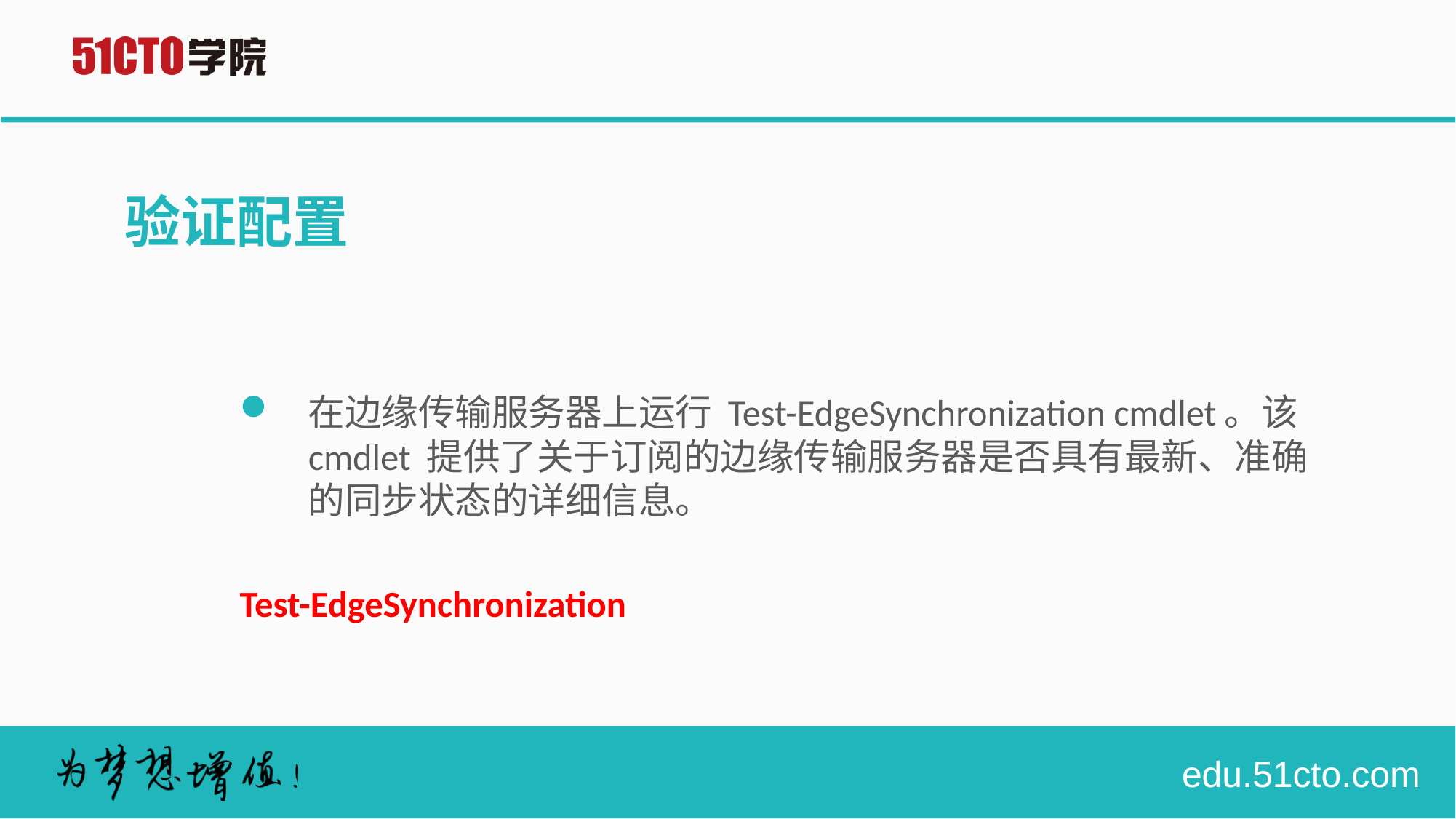

# 验证配置

在边缘传输服务器上运行 Test-EdgeSynchronization cmdlet。该 cmdlet 提供了关于订阅的边缘传输服务器是否具有最新、准确的同步状态的详细信息。

Test-EdgeSynchronization